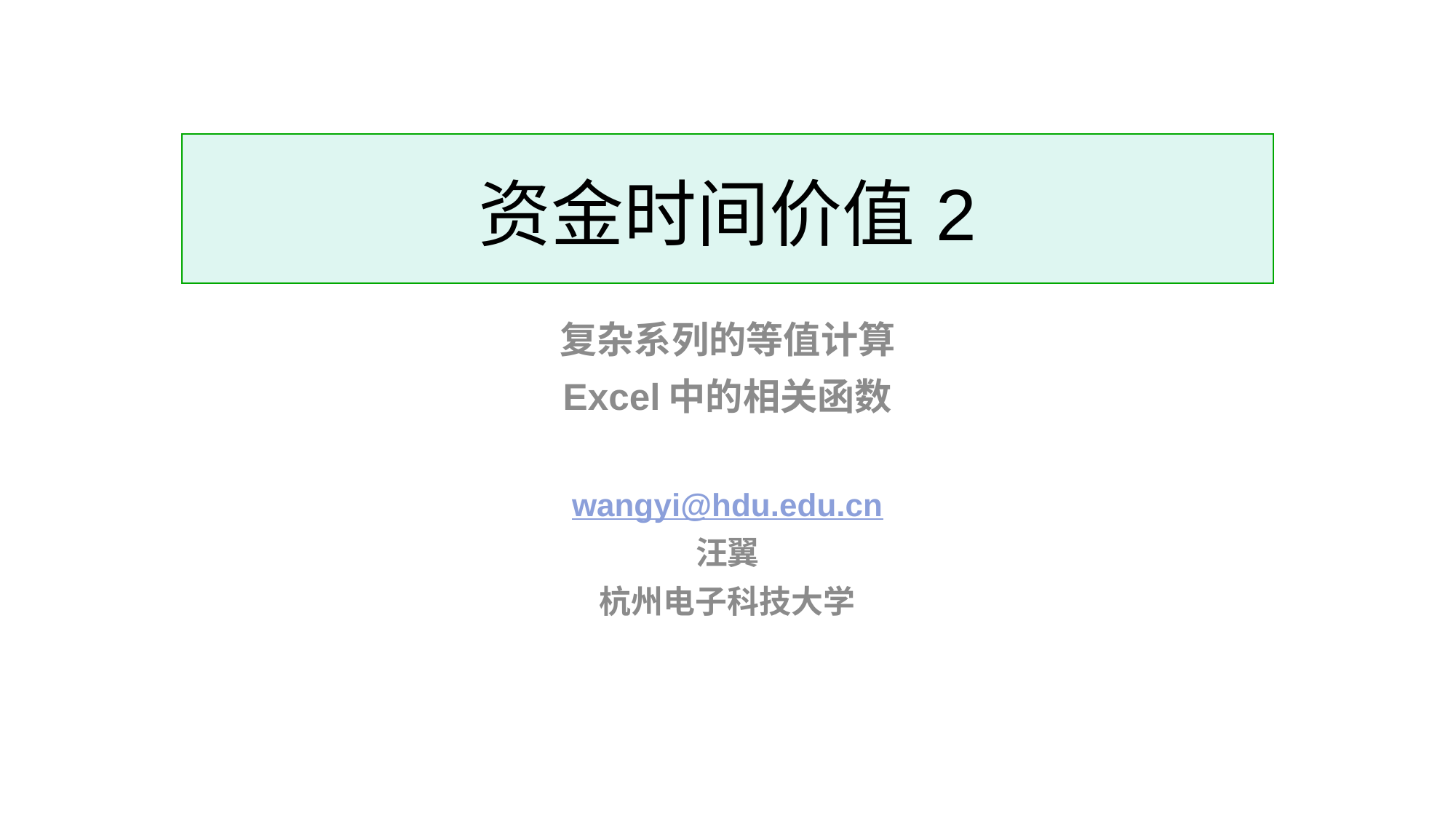

# 资金时间价值2
复杂系列的等值计算
Excel中的相关函数

wangyi@hdu.edu.cn
汪翼
杭州电子科技大学